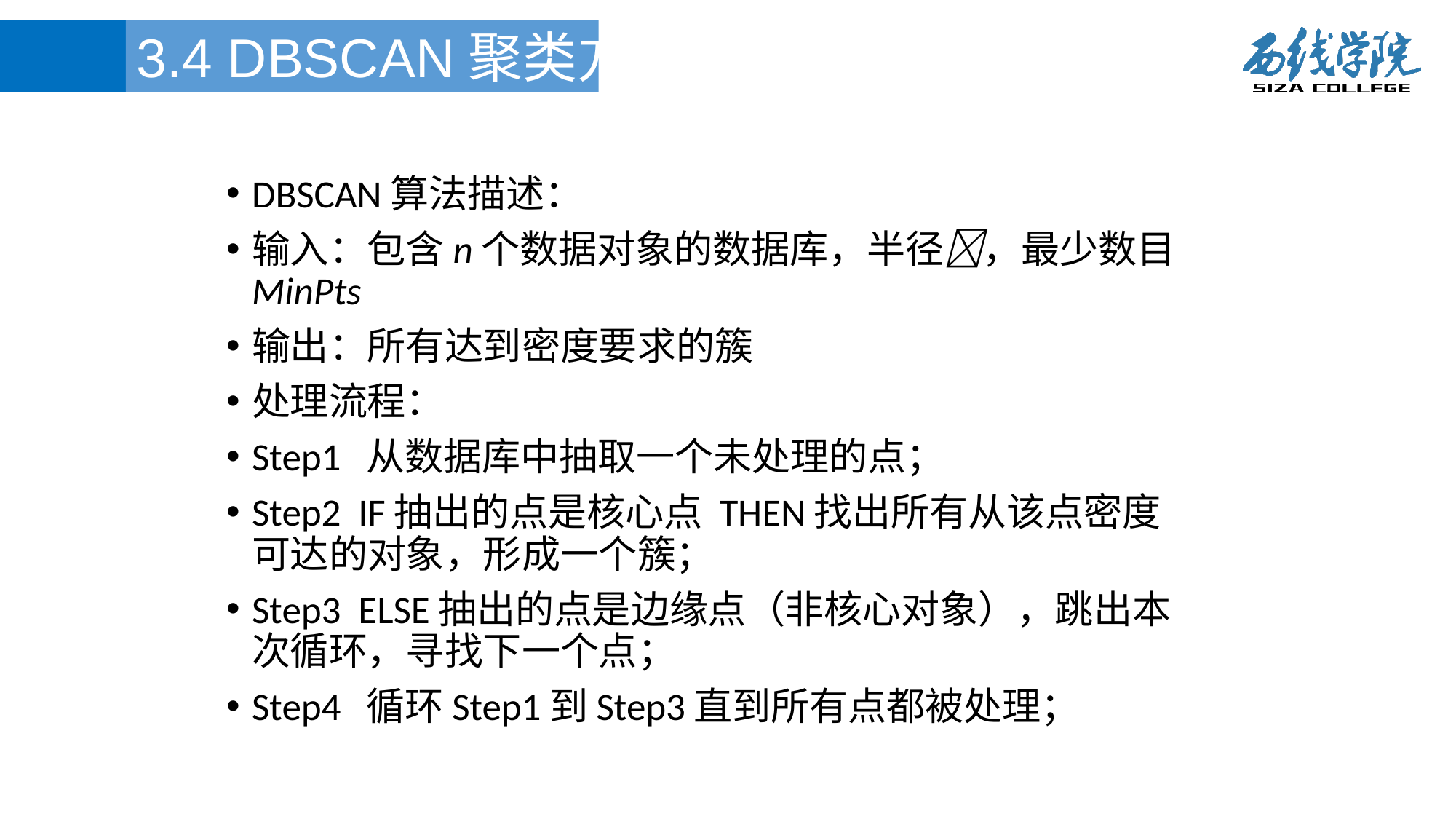

3.4 DBSCAN聚类方法

DBSCAN算法描述：
输入：包含n个数据对象的数据库，半径ε，最少数目MinPts
输出：所有达到密度要求的簇
处理流程：
Step1  从数据库中抽取一个未处理的点；
Step2  IF抽出的点是核心点 THEN找出所有从该点密度可达的对象，形成一个簇；
Step3  ELSE抽出的点是边缘点（非核心对象），跳出本次循环，寻找下一个点；
Step4  循环Step1到Step3直到所有点都被处理；